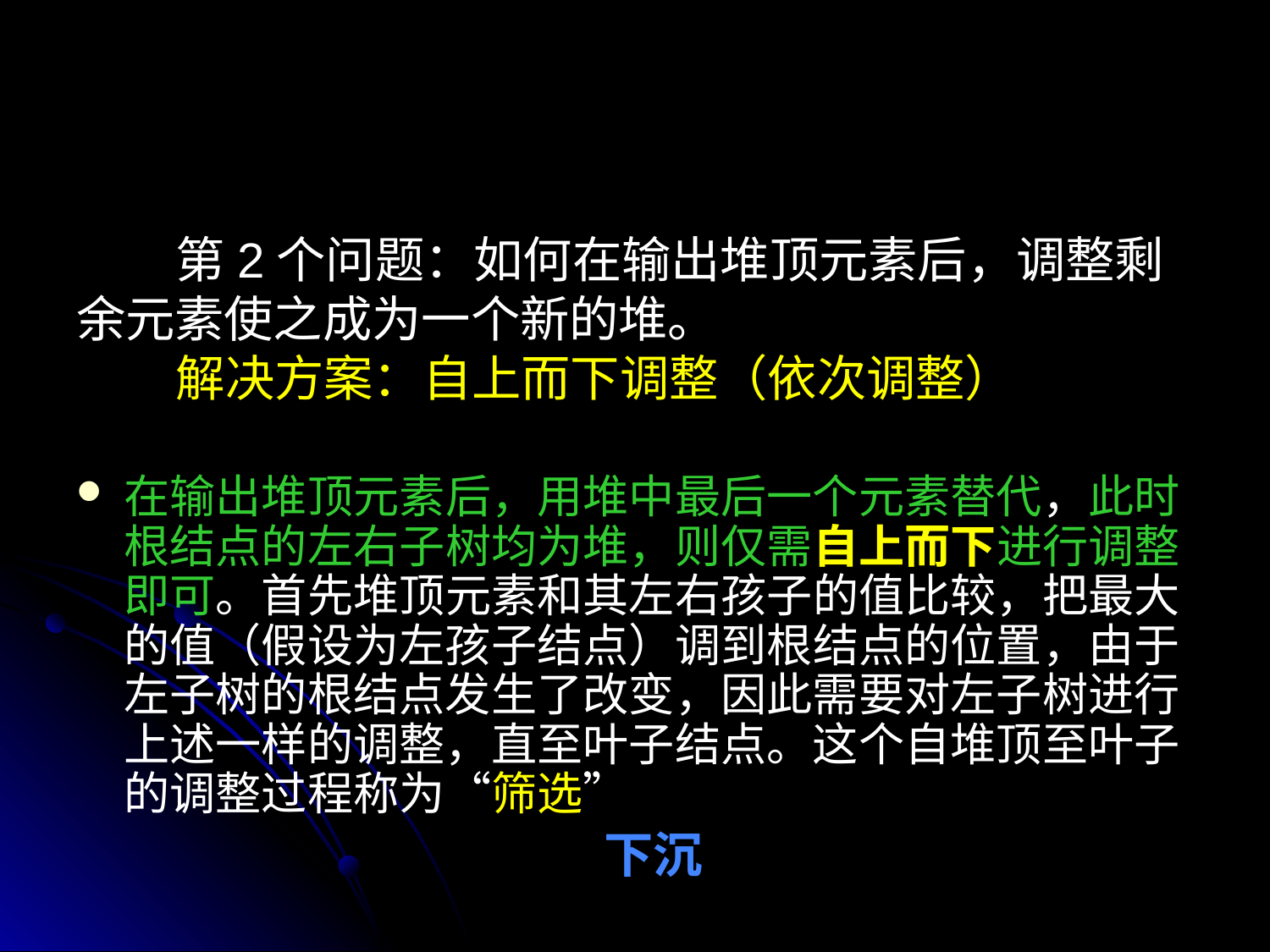

第2个问题：如何在输出堆顶元素后，调整剩余元素使之成为一个新的堆。
        解决方案：自上而下调整（依次调整）

在输出堆顶元素后，用堆中最后一个元素替代，此时根结点的左右子树均为堆，则仅需自上而下进行调整即可。首先堆顶元素和其左右孩子的值比较，把最大的值（假设为左孩子结点）调到根结点的位置，由于左子树的根结点发生了改变，因此需要对左子树进行上述一样的调整，直至叶子结点。这个自堆顶至叶子的调整过程称为“筛选”
                                              下沉